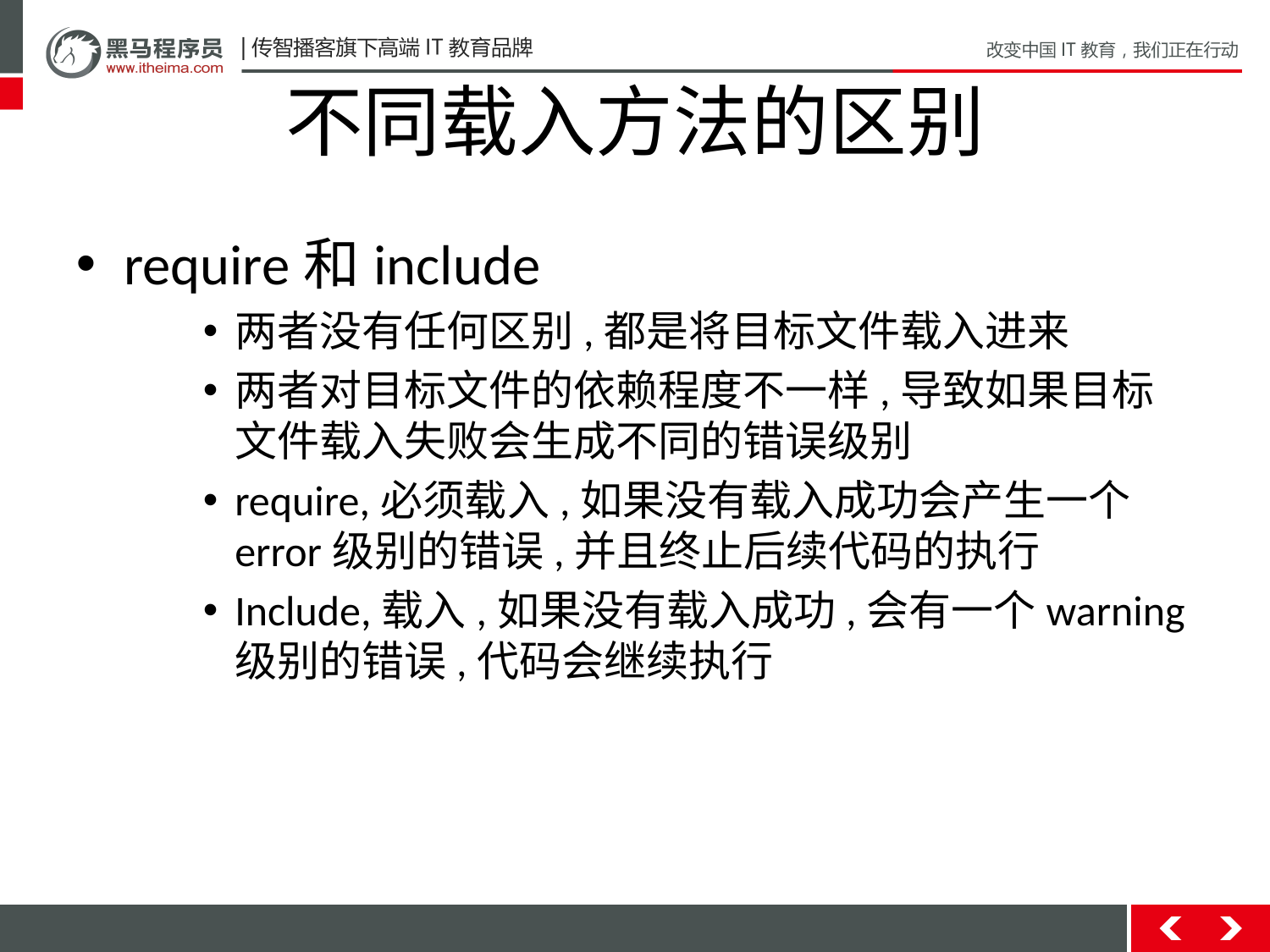

# 不同载入方法的区别
require和include
两者没有任何区别,都是将目标文件载入进来
两者对目标文件的依赖程度不一样,导致如果目标文件载入失败会生成不同的错误级别
require,必须载入,如果没有载入成功会产生一个error级别的错误,并且终止后续代码的执行
Include,载入,如果没有载入成功,会有一个warning级别的错误,代码会继续执行